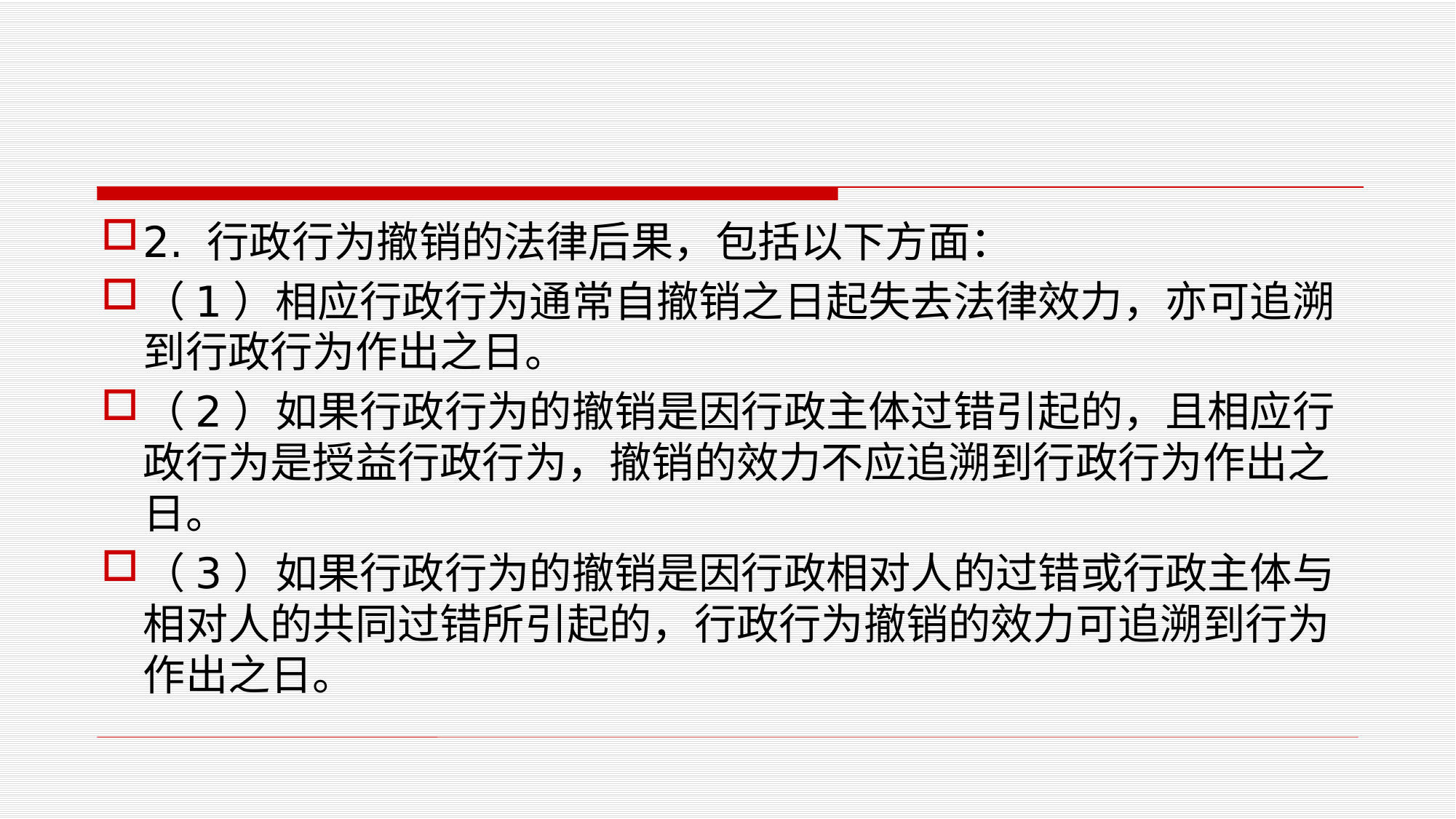

#
2. 行政行为撤销的法律后果，包括以下方面：
（1）相应行政行为通常自撤销之日起失去法律效力，亦可追溯到行政行为作出之日。
（2）如果行政行为的撤销是因行政主体过错引起的，且相应行政行为是授益行政行为，撤销的效力不应追溯到行政行为作出之日。
（3）如果行政行为的撤销是因行政相对人的过错或行政主体与相对人的共同过错所引起的，行政行为撤销的效力可追溯到行为作出之日。